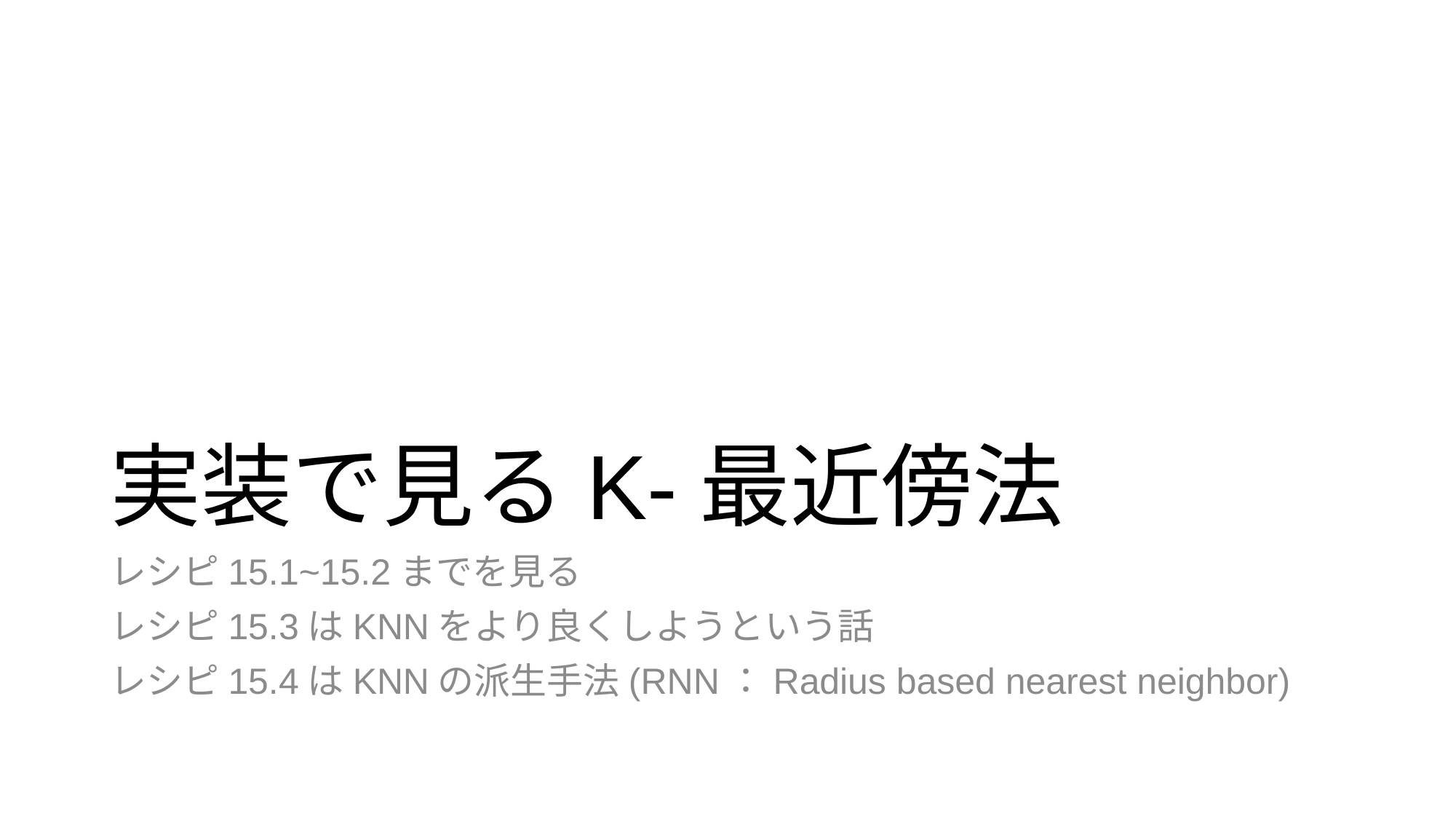

# 実装で見るK-最近傍法
レシピ15.1~15.2までを見る
レシピ15.3はKNNをより良くしようという話
レシピ15.4はKNNの派生手法(RNN：Radius based nearest neighbor)